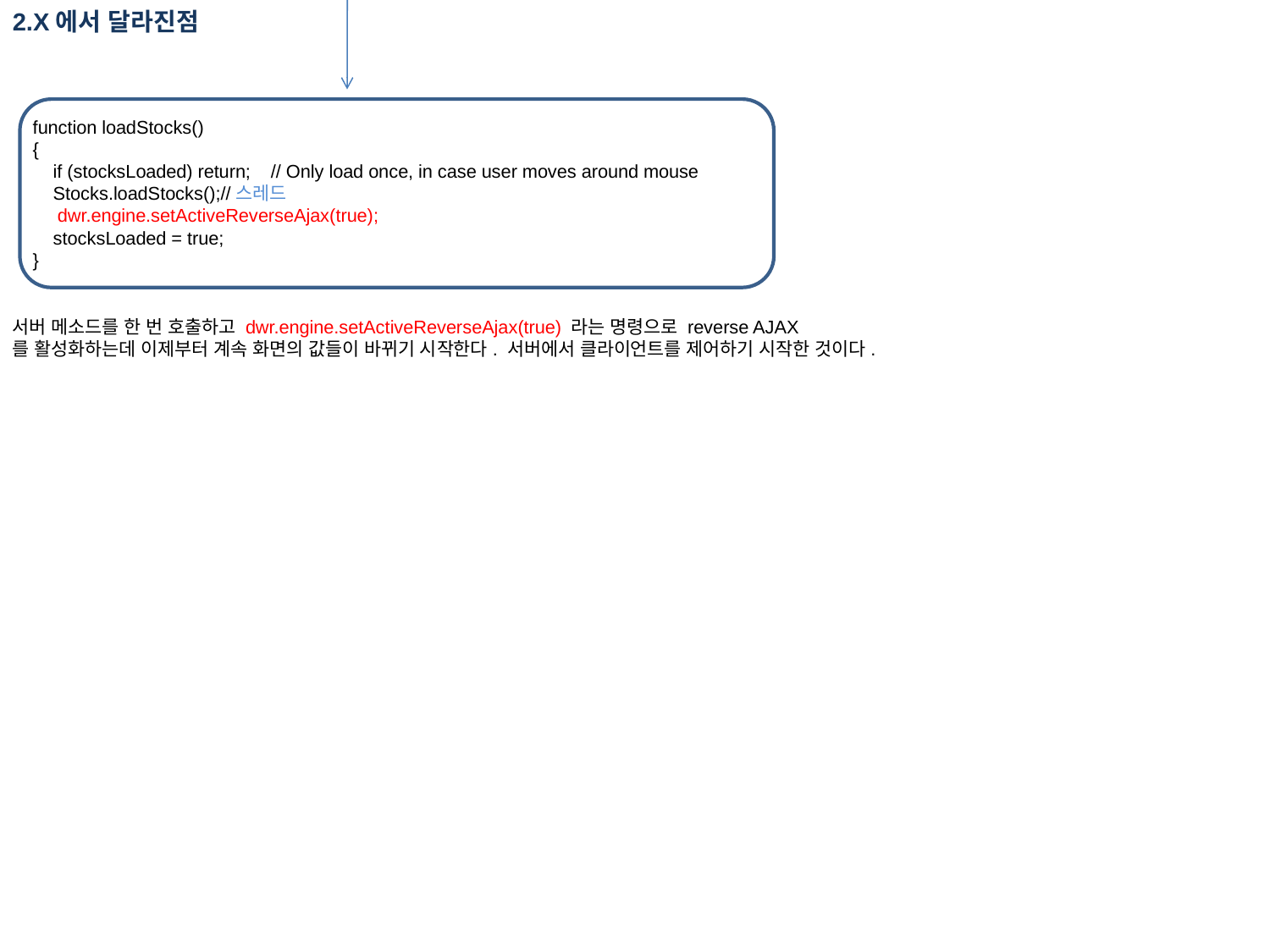

2.X에서 달라진점

    function loadStocks()
    {
        if (stocksLoaded) return;    // Only load once, in case user moves around mouse
        Stocks.loadStocks();//스레드
        dwr.engine.setActiveReverseAjax(true);
        stocksLoaded = true;
    }

서버 메소드를 한 번 호출하고 dwr.engine.setActiveReverseAjax(true) 라는 명령으로 reverse AJAX
를 활성화하는데 이제부터 계속 화면의 값들이 바뀌기 시작한다. 서버에서 클라이언트를 제어하기 시작한 것이다.